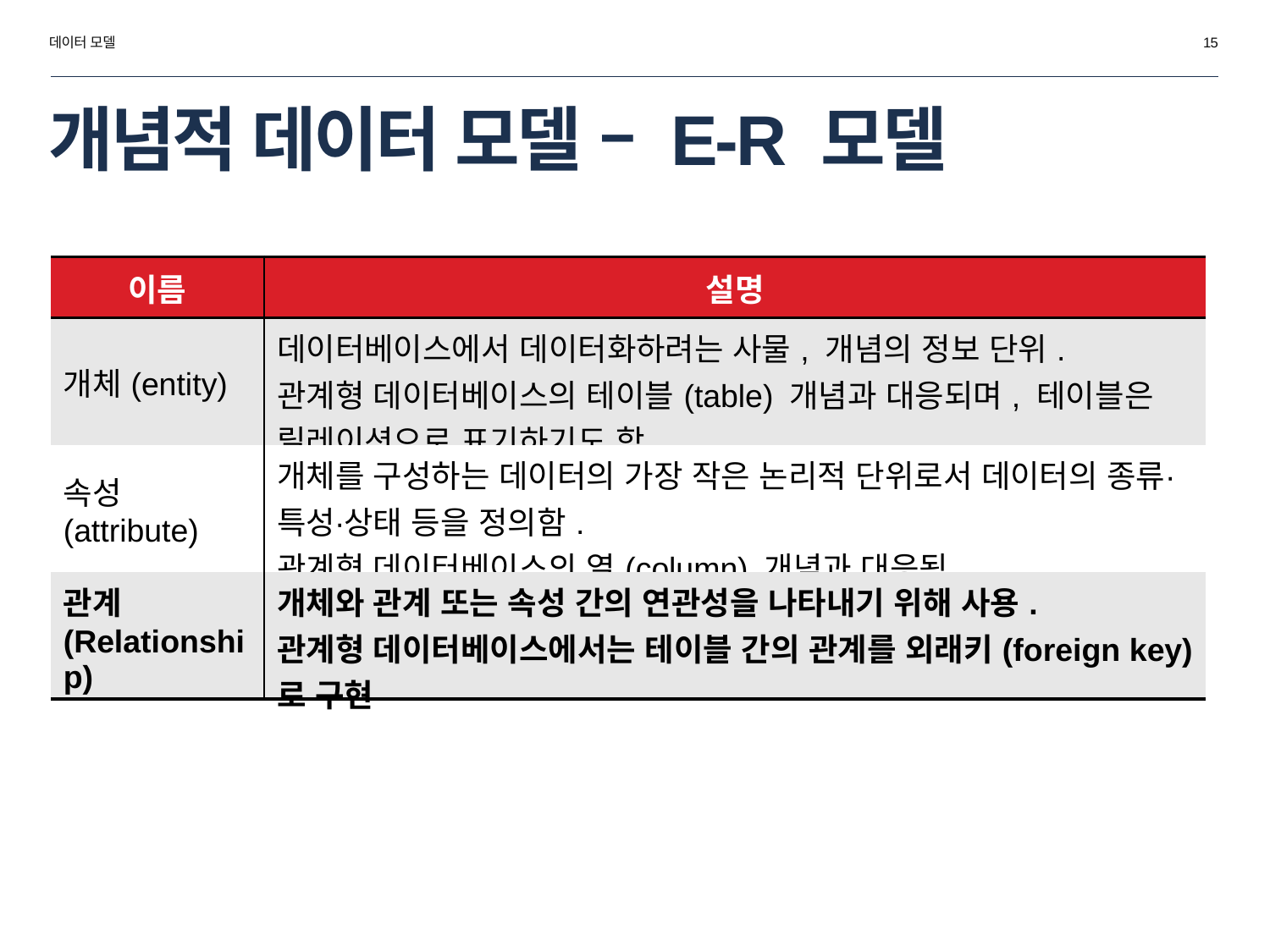

데이터 모델
15
# 개념적 데이터 모델 – E-R 모델
| 이름 | 설명 |
| --- | --- |
| 개체(entity) | 데이터베이스에서 데이터화하려는 사물, 개념의 정보 단위. 관계형 데이터베이스의 테이블(table) 개념과 대응되며, 테이블은 릴레이션으로 표기하기도 함 |
| 속성(attribute) | 개체를 구성하는 데이터의 가장 작은 논리적 단위로서 데이터의 종류∙특성∙상태 등을 정의함. 관계형 데이터베이스의 열(column) 개념과 대응됨 |
| 관계 (Relationship) | 개체와 관계 또는 속성 간의 연관성을 나타내기 위해 사용. 관계형 데이터베이스에서는 테이블 간의 관계를 외래키(foreign key) 로 구현 |